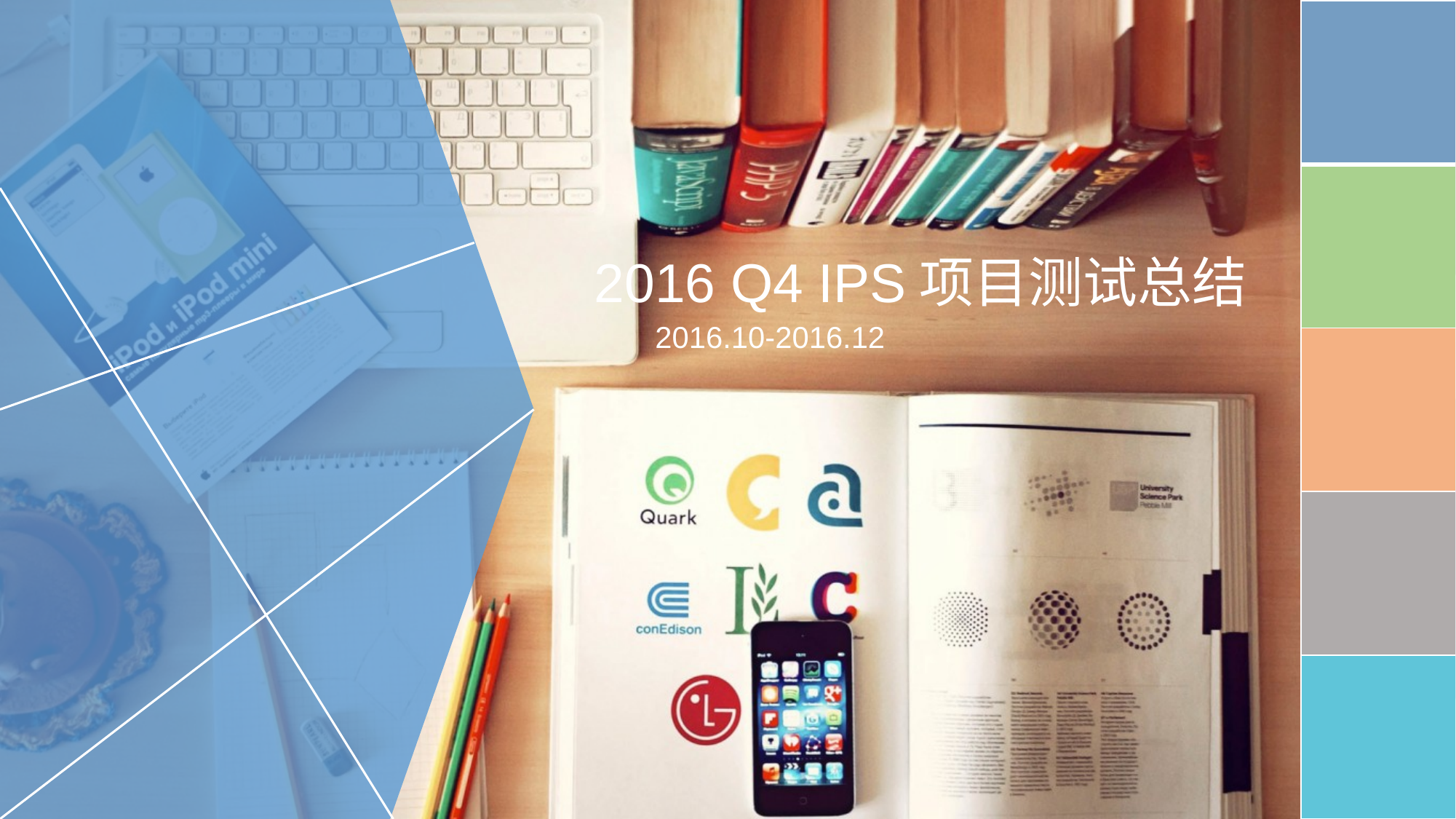

|  |
| --- |
|  |
|  |
|  |
|  |
2016 Q4 IPS项目测试总结
2016.10-2016.12